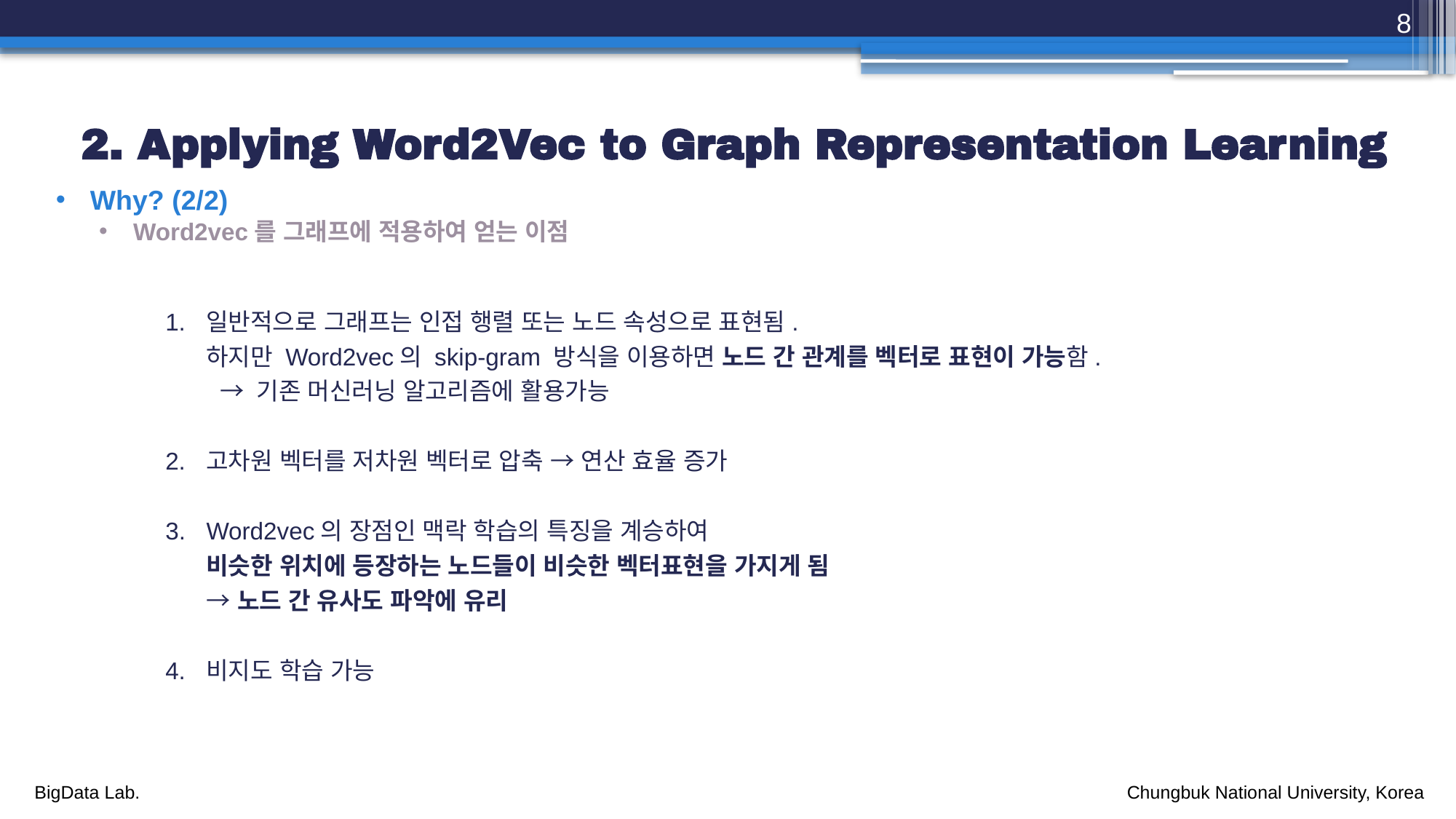

8
2. Applying Word2Vec to Graph Representation Learning
Why? (2/2)
Word2vec를 그래프에 적용하여 얻는 이점
일반적으로 그래프는 인접 행렬 또는 노드 속성으로 표현됨.
하지만 Word2vec의 skip-gram 방식을 이용하면 노드 간 관계를 벡터로 표현이 가능함.
→ 기존 머신러닝 알고리즘에 활용가능

고차원 벡터를 저차원 벡터로 압축 → 연산 효율 증가

Word2vec의 장점인 맥락 학습의 특징을 계승하여
비슷한 위치에 등장하는 노드들이 비슷한 벡터표현을 가지게 됨
→ 노드 간 유사도 파악에 유리

비지도 학습 가능